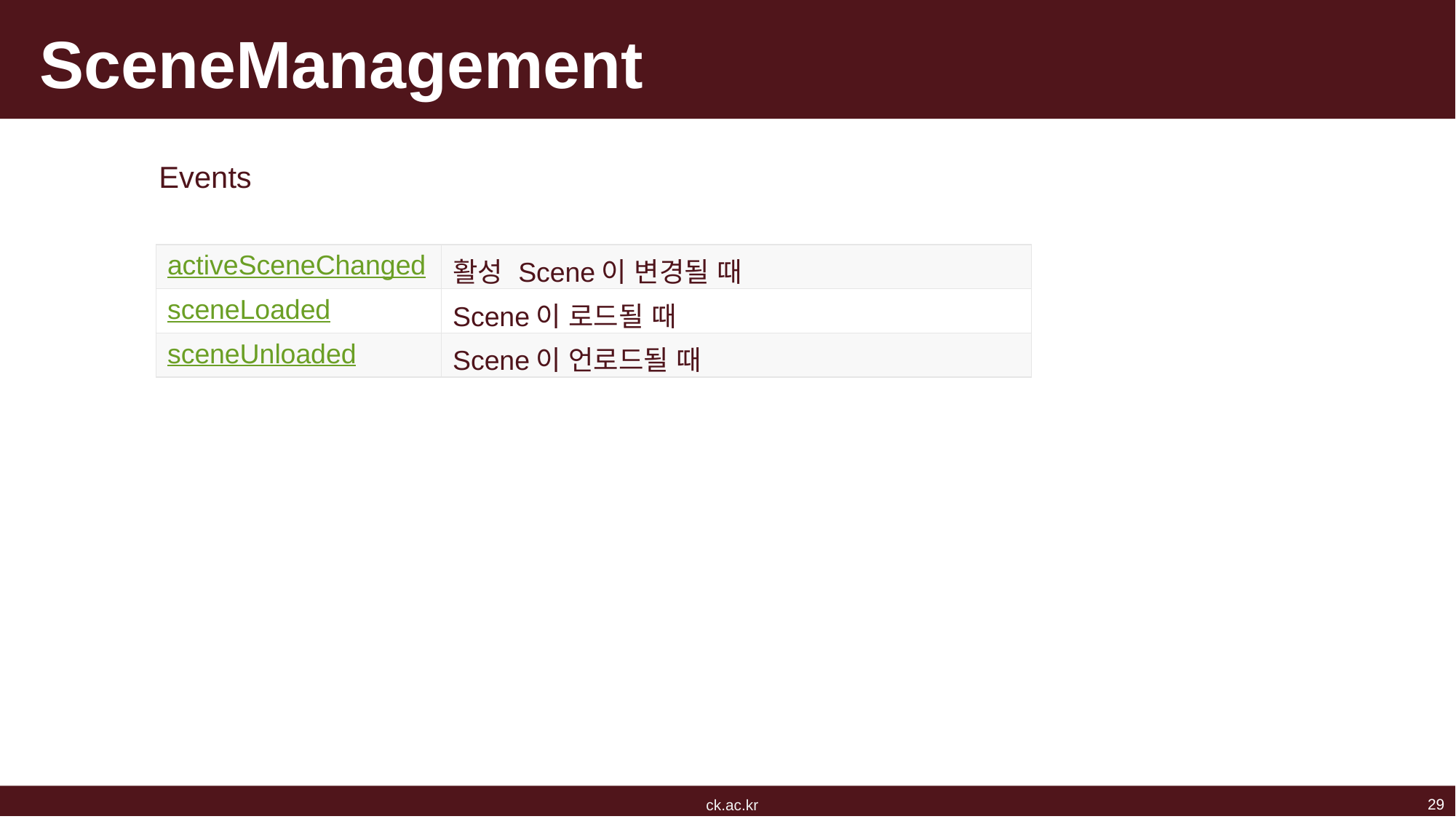

# SceneManagement

Events

| activeSceneChanged | 활성 Scene이 변경될 때 |
| --- | --- |
| sceneLoaded | Scene이 로드될 때 |
| sceneUnloaded | Scene이 언로드될 때 |

29
ck.ac.kr